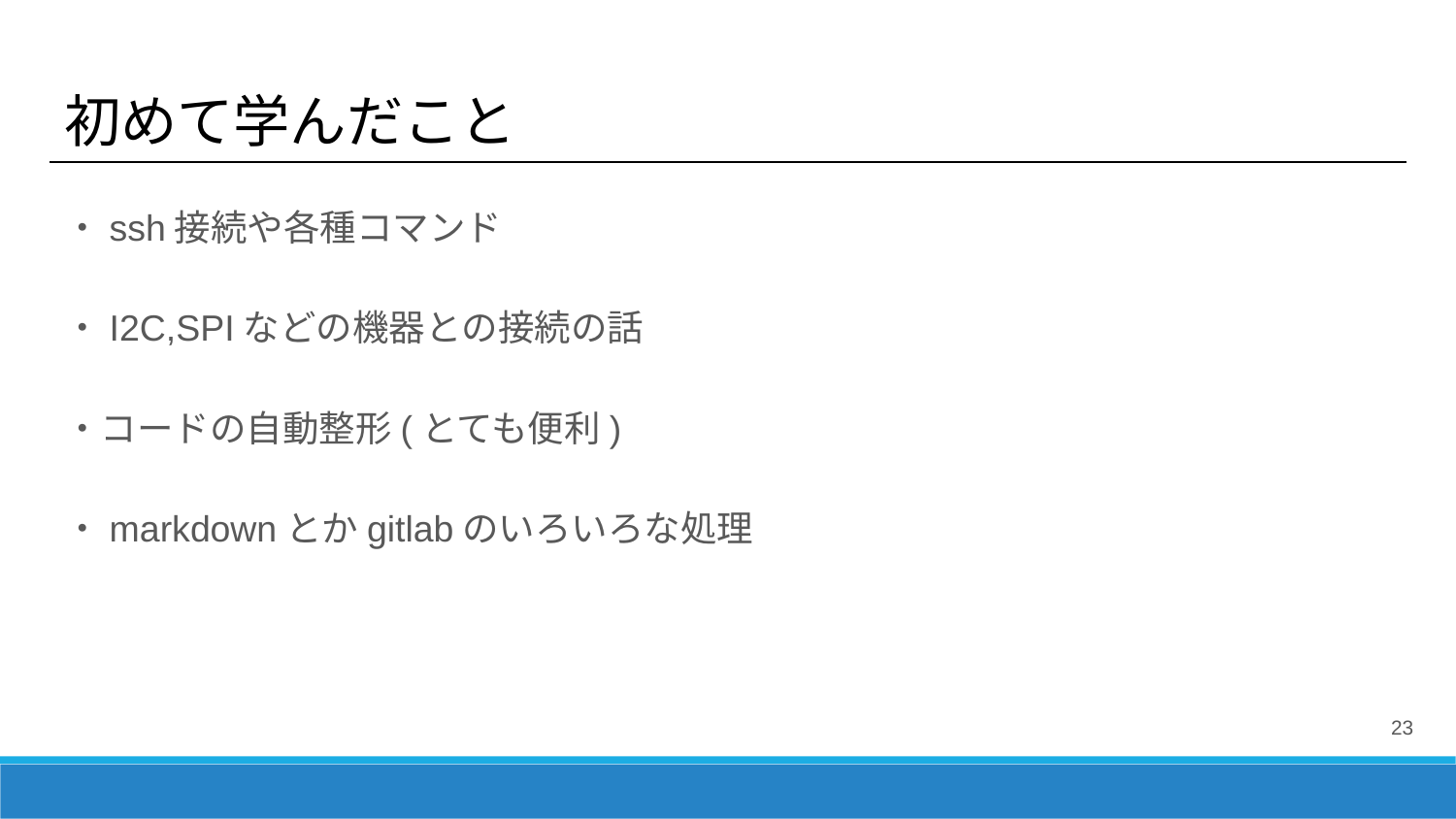

# 初めて学んだこと
・ssh接続や各種コマンド

・I2C,SPIなどの機器との接続の話

・コードの自動整形(とても便利)

・markdownとかgitlabのいろいろな処理

23